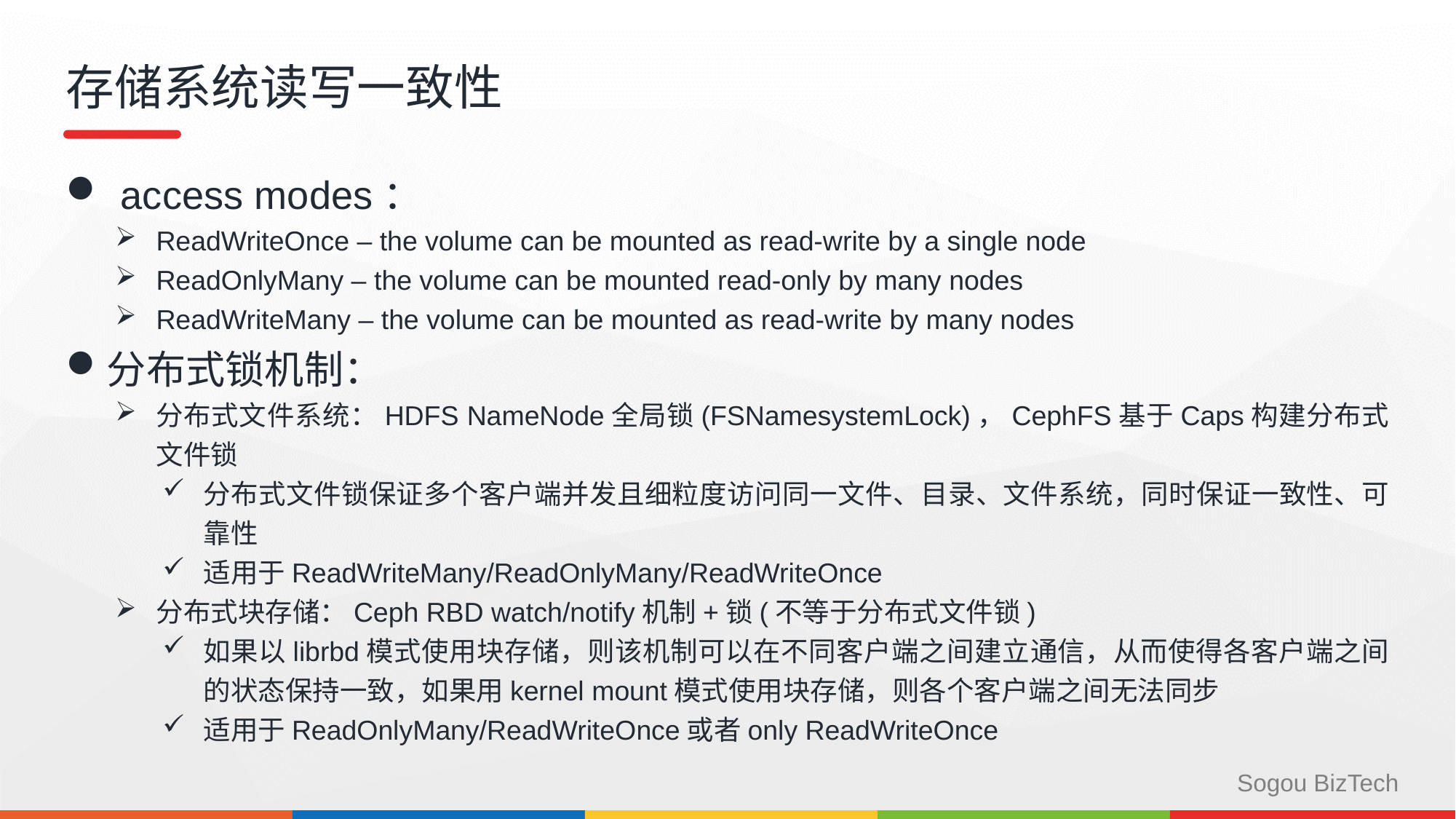

# 存储系统读写一致性

access modes：
ReadWriteOnce – the volume can be mounted as read-write by a single node
ReadOnlyMany – the volume can be mounted read-only by many nodes
ReadWriteMany – the volume can be mounted as read-write by many nodes
分布式锁机制：
分布式文件系统：HDFS NameNode全局锁(FSNamesystemLock)，CephFS基于Caps构建分布式文件锁
分布式文件锁保证多个客户端并发且细粒度访问同一文件、目录、文件系统，同时保证一致性、可靠性
适用于ReadWriteMany/ReadOnlyMany/ReadWriteOnce
分布式块存储：Ceph RBD watch/notify机制+锁(不等于分布式文件锁)
如果以librbd模式使用块存储，则该机制可以在不同客户端之间建立通信，从而使得各客户端之间的状态保持一致，如果用kernel mount模式使用块存储，则各个客户端之间无法同步
适用于ReadOnlyMany/ReadWriteOnce或者only ReadWriteOnce
Sogou BizTech